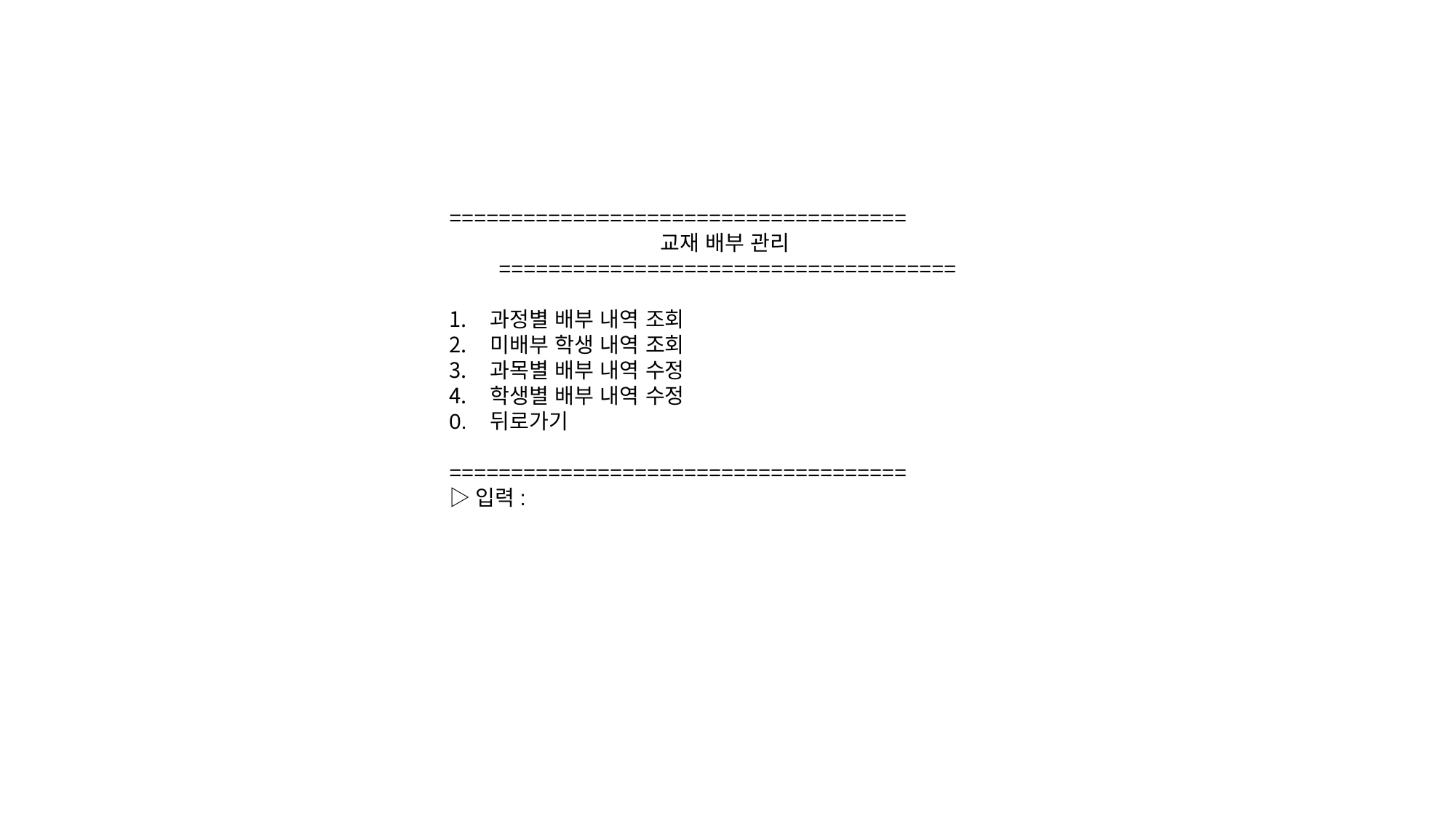

=====================================
교재 배부 관리=====================================

과정별 배부 내역 조회
미배부 학생 내역 조회
과목별 배부 내역 수정
학생별 배부 내역 수정
0.   뒤로가기

=====================================
▷입력: